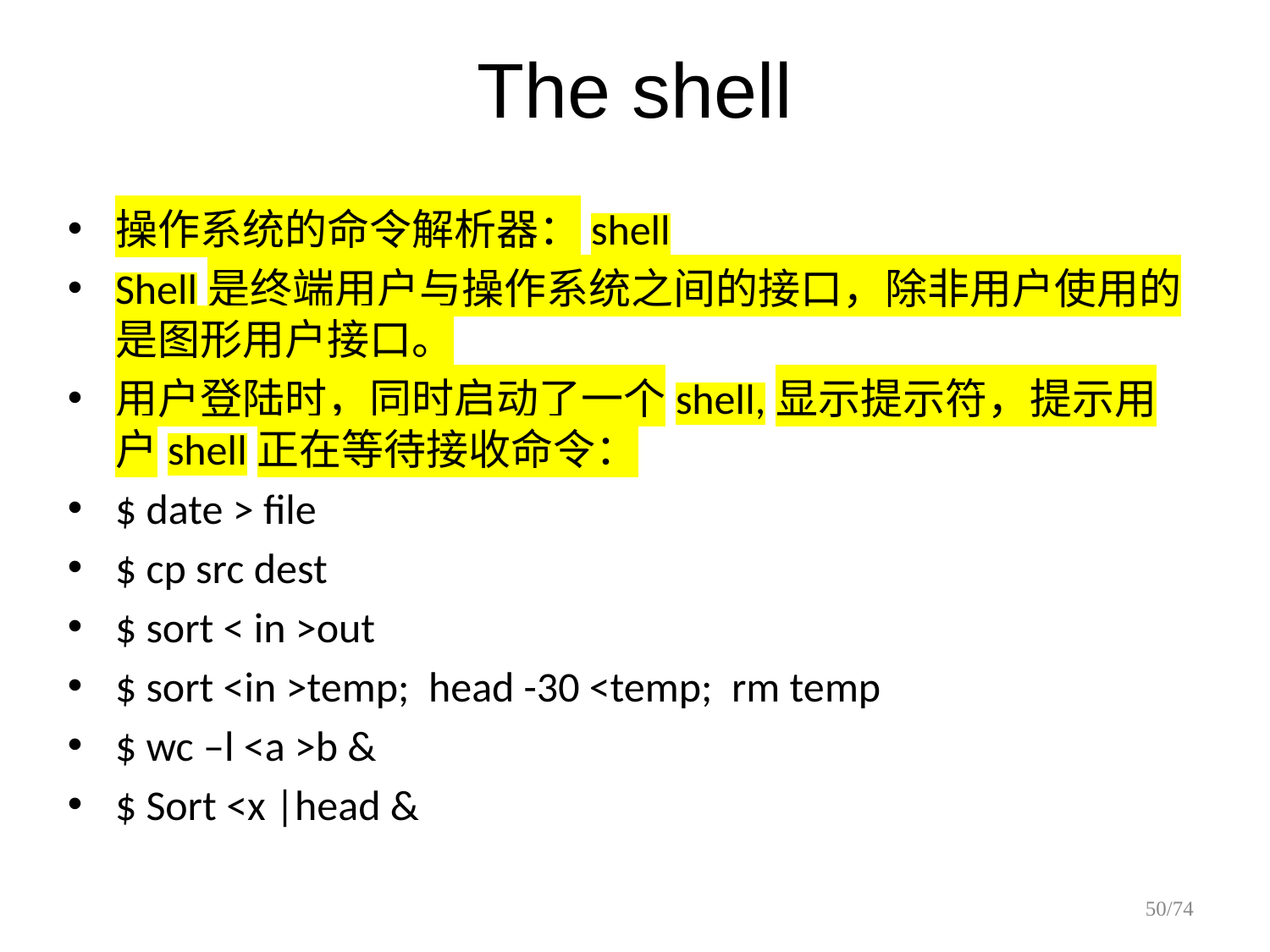

# The shell
操作系统的命令解析器：shell
Shell是终端用户与操作系统之间的接口，除非用户使用的是图形用户接口。
用户登陆时，同时启动了一个shell,显示提示符，提示用户shell正在等待接收命令：
$ date > file
$ cp src dest
$ sort < in >out
$ sort <in >temp;  head -30 <temp;  rm temp
$ wc –l <a >b &
$ Sort <x |head &

50/74